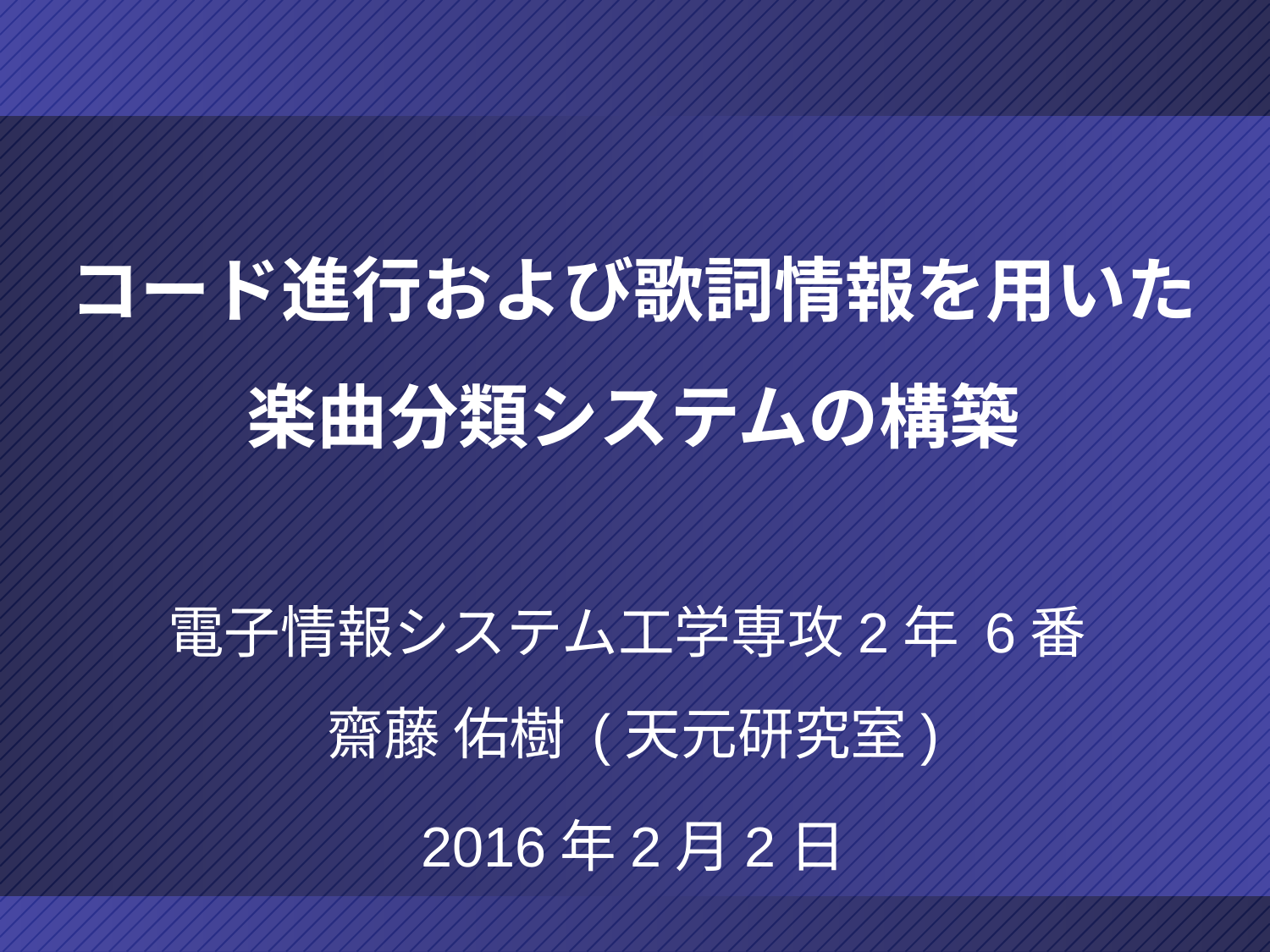

# コード進行および歌詞情報を用いた 楽曲分類システムの構築
電子情報システム工学専攻2年 6番
齋藤 佑樹 (天元研究室)
2016年2月2日